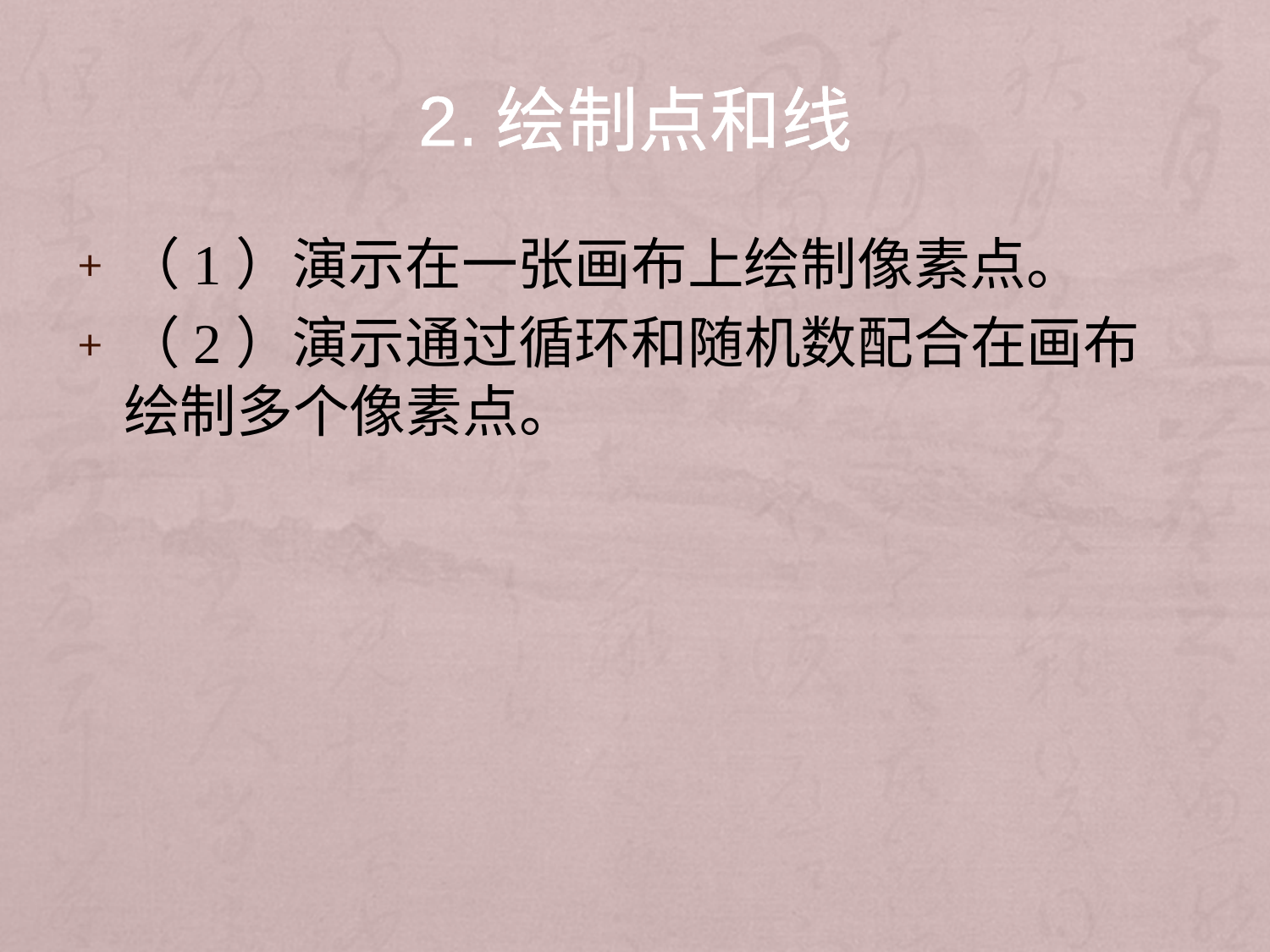

# 2.绘制点和线
（1）演示在一张画布上绘制像素点。
（2）演示通过循环和随机数配合在画布绘制多个像素点。